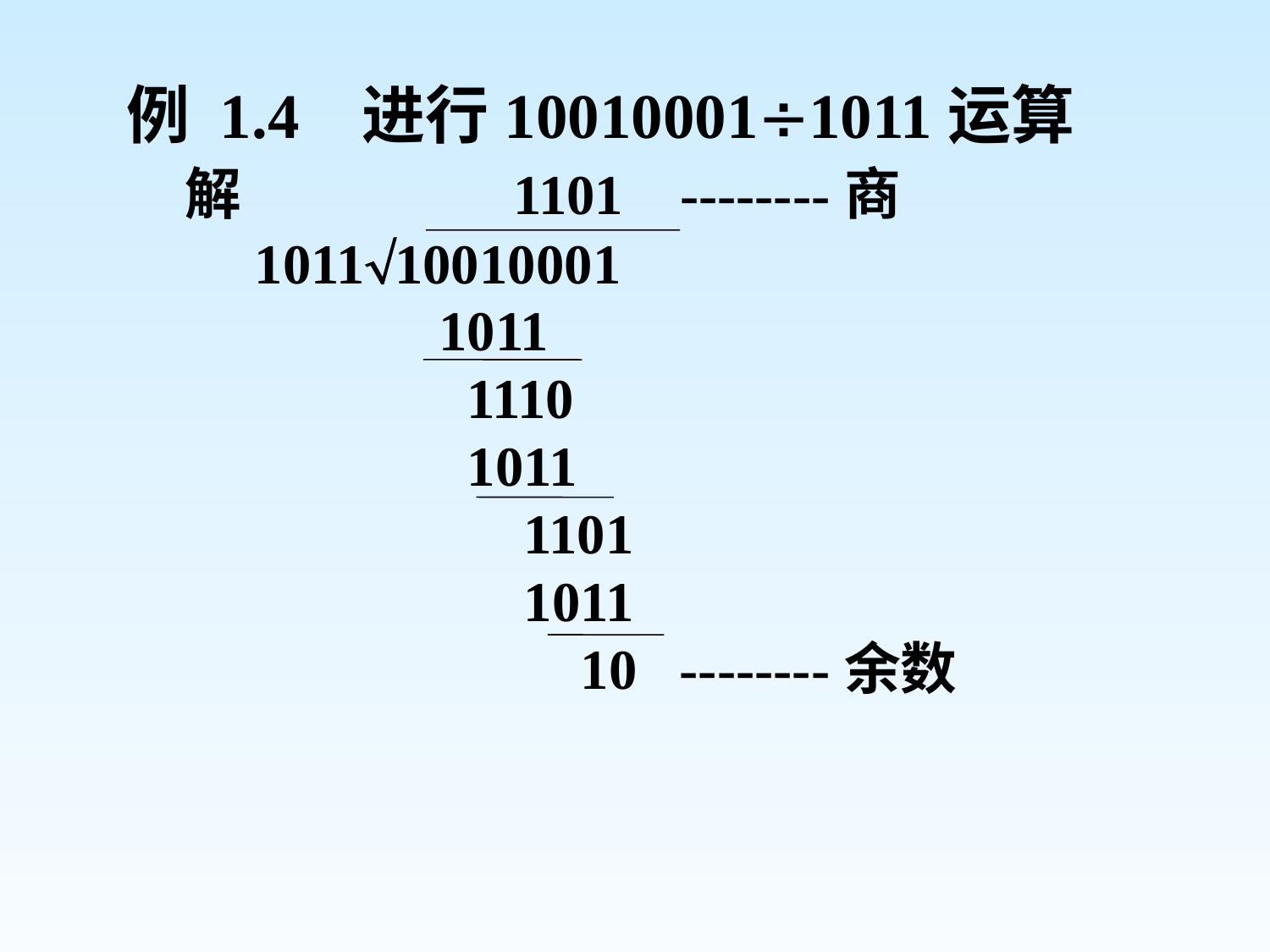

例 1.4   进行10010001÷1011运算
   解                    1101    --------商
         1011√10010001
                      1011
                        1110
                        1011
                            1101
                            1011
                                10   --------余数

9